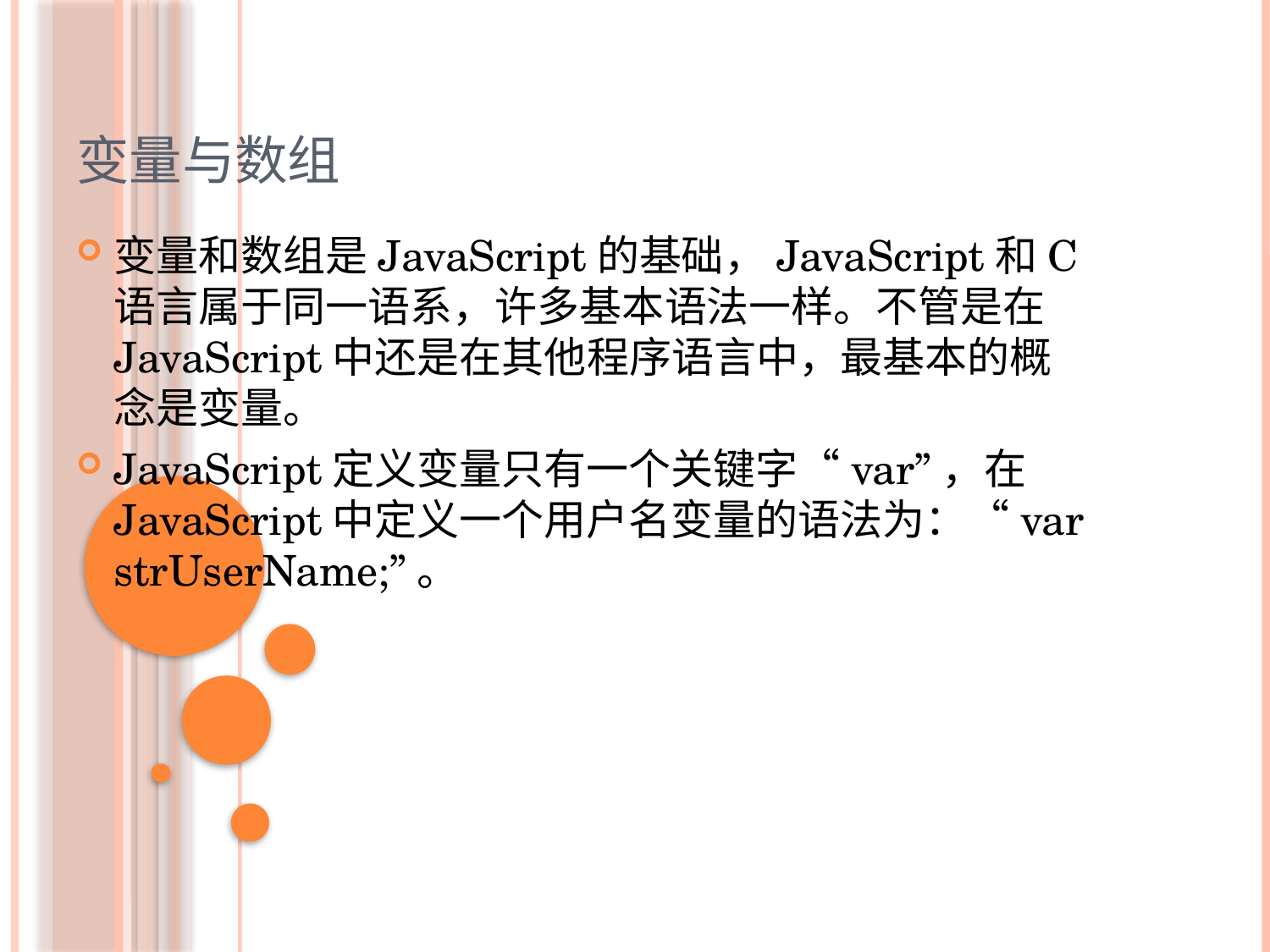

变量与数组
变量和数组是JavaScript的基础，JavaScript和C语言属于同一语系，许多基本语法一样。不管是在JavaScript中还是在其他程序语言中，最基本的概念是变量。
JavaScript定义变量只有一个关键字“var”，在JavaScript中定义一个用户名变量的语法为：“var strUserName;”。